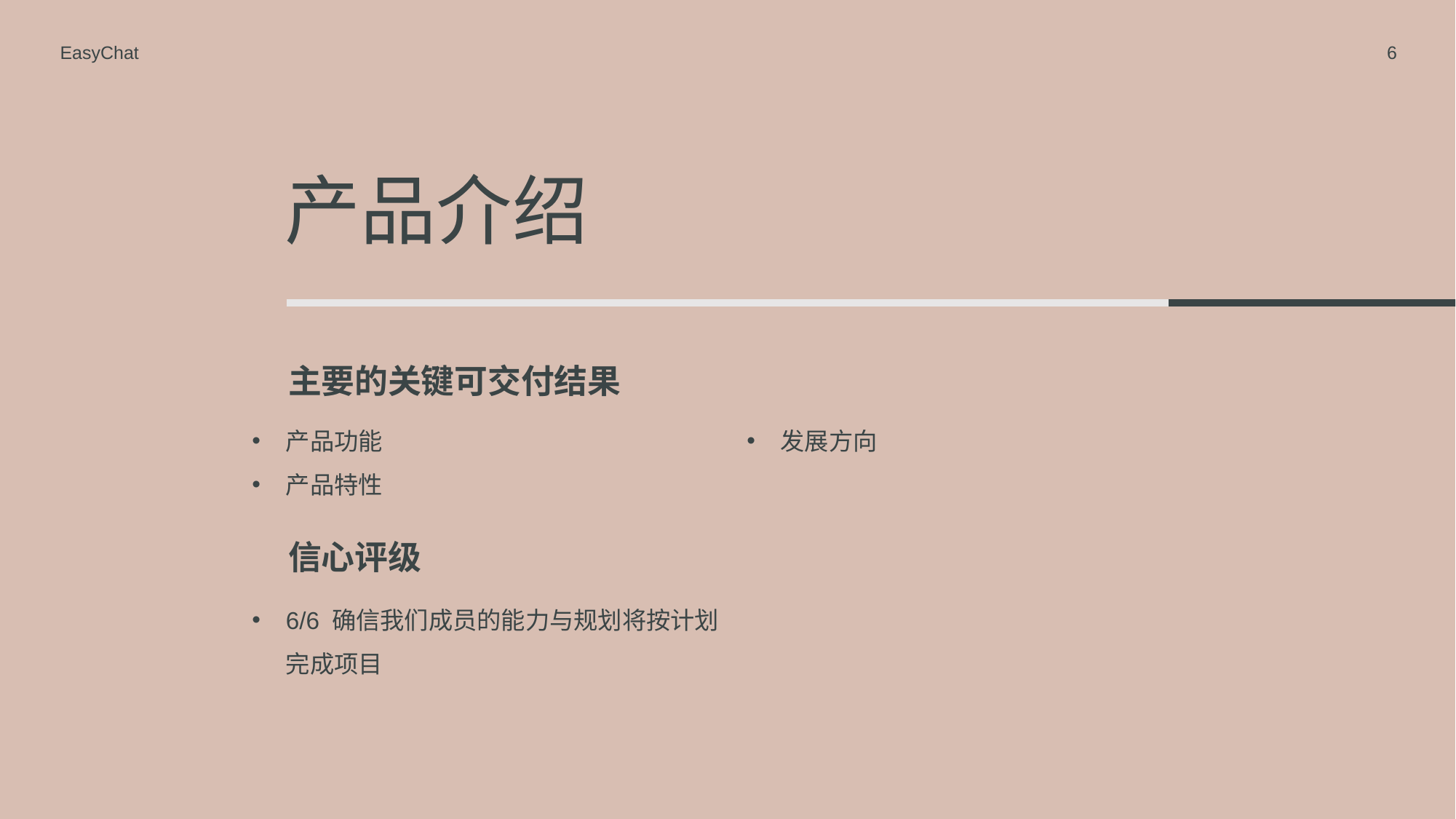

EasyChat
6
# 产品介绍
主要的关键可交付结果
产品功能
产品特性
发展方向
信心评级
6/6 确信我们成员的能力与规划将按计划完成项目